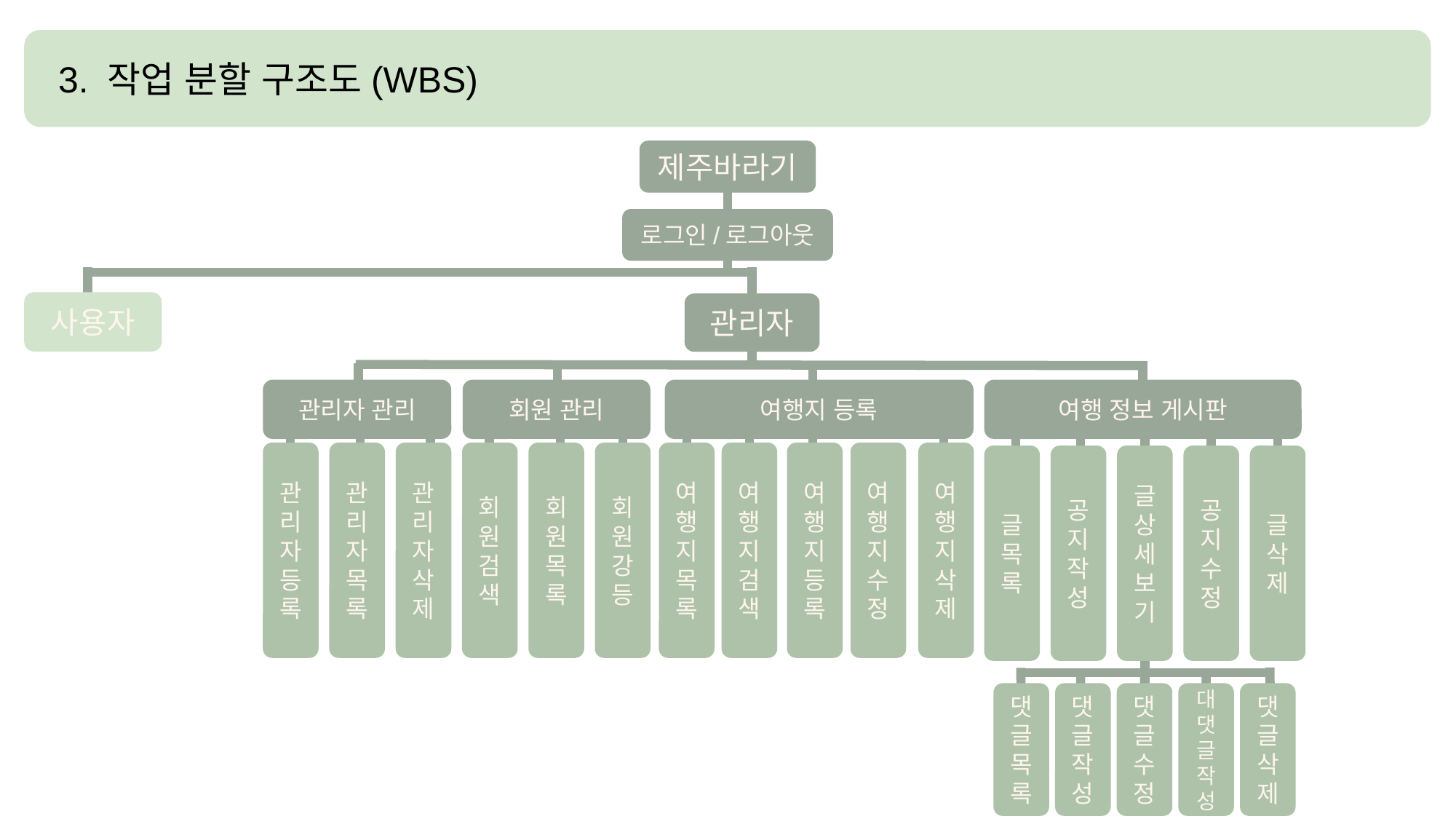

3. 작업 분할 구조도(WBS)
제주바라기
로그인/로그아웃
사용자
관리자
관리자 관리
회원 관리
여행지 등록
여행 정보 게시판
여행지등록
여행지목록
관리자등록
관리자 목록
관리자삭제
회원검색
회원목록
회원강등
여행지검색
여행지수정
여행지삭제
글목록
공지작성
글상세보기
공지수정
글삭제
댓글삭제
댓글목록
댓글 작성
댓글 수정
대댓글작성